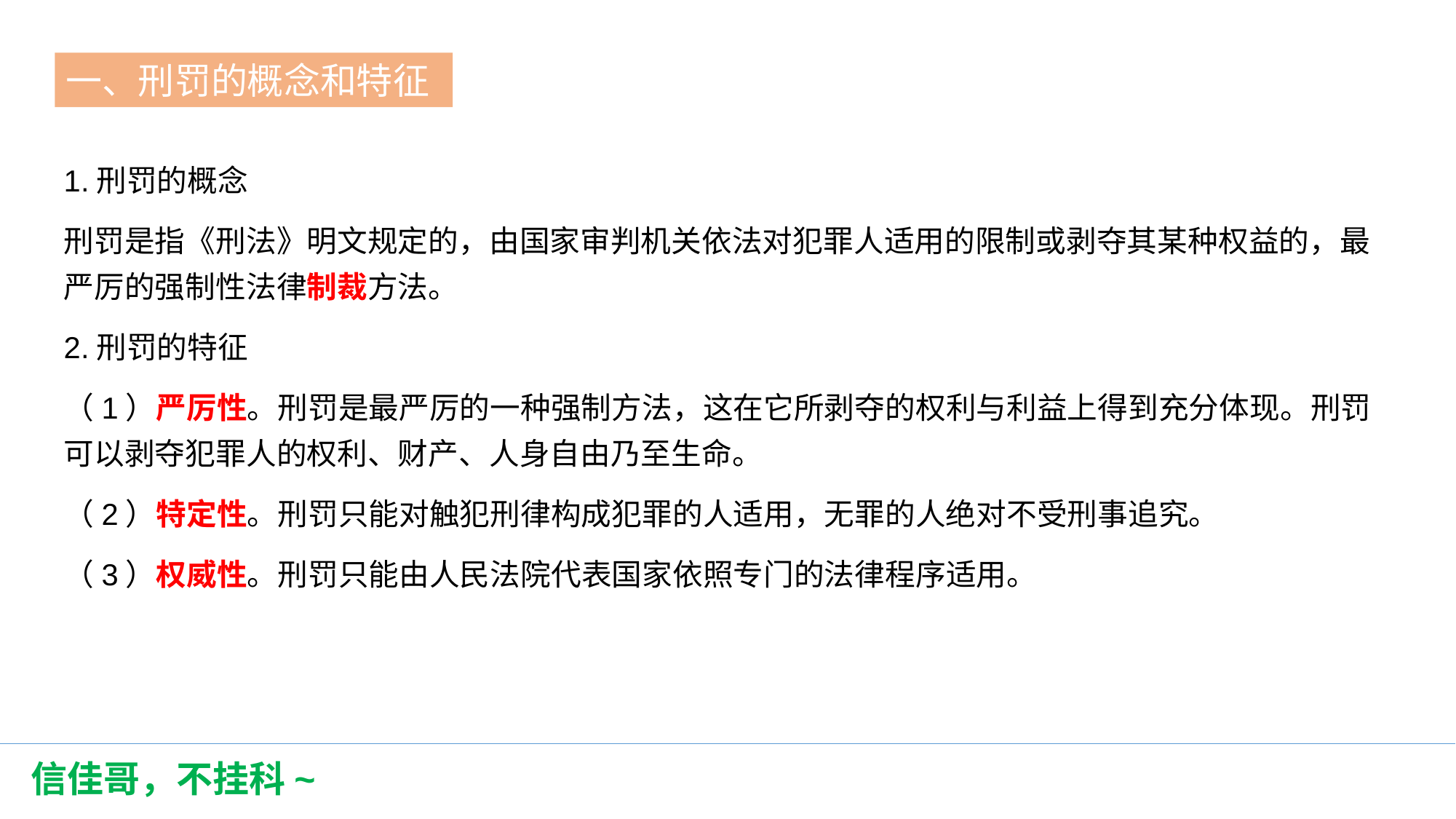

一、刑罚的概念和特征
第一节
1.刑罚的概念
刑罚是指《刑法》明文规定的，由国家审判机关依法对犯罪人适用的限制或剥夺其某种权益的，最严厉的强制性法律制裁方法。
2.刑罚的特征
（1）严厉性。刑罚是最严厉的一种强制方法，这在它所剥夺的权利与利益上得到充分体现。刑罚可以剥夺犯罪人的权利、财产、人身自由乃至生命。
（2）特定性。刑罚只能对触犯刑律构成犯罪的人适用，无罪的人绝对不受刑事追究。
（3）权威性。刑罚只能由人民法院代表国家依照专门的法律程序适用。